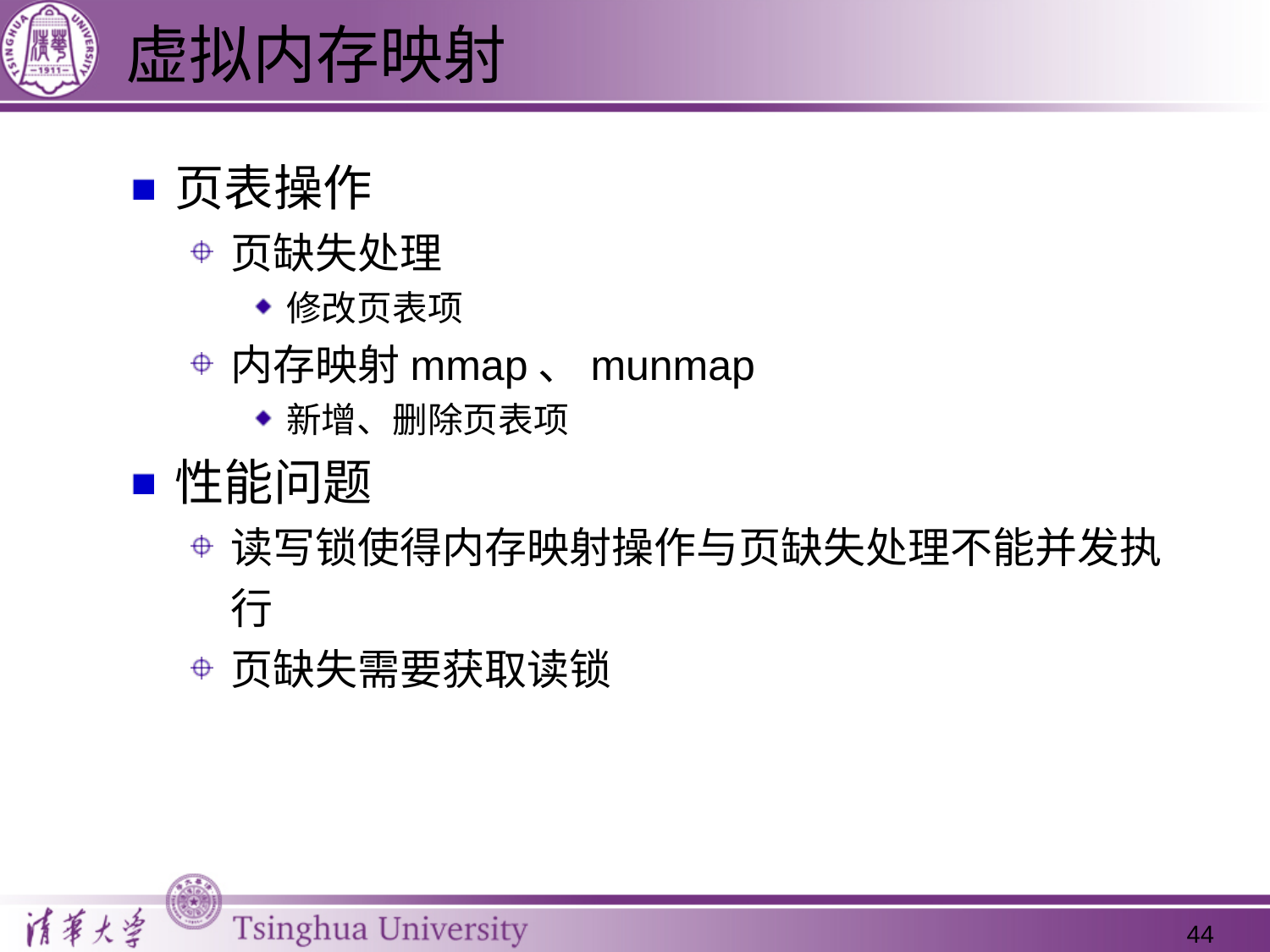

# 虚拟内存映射
页表操作
页缺失处理
修改页表项
内存映射mmap、munmap
新增、删除页表项
性能问题
读写锁使得内存映射操作与页缺失处理不能并发执行
页缺失需要获取读锁
44